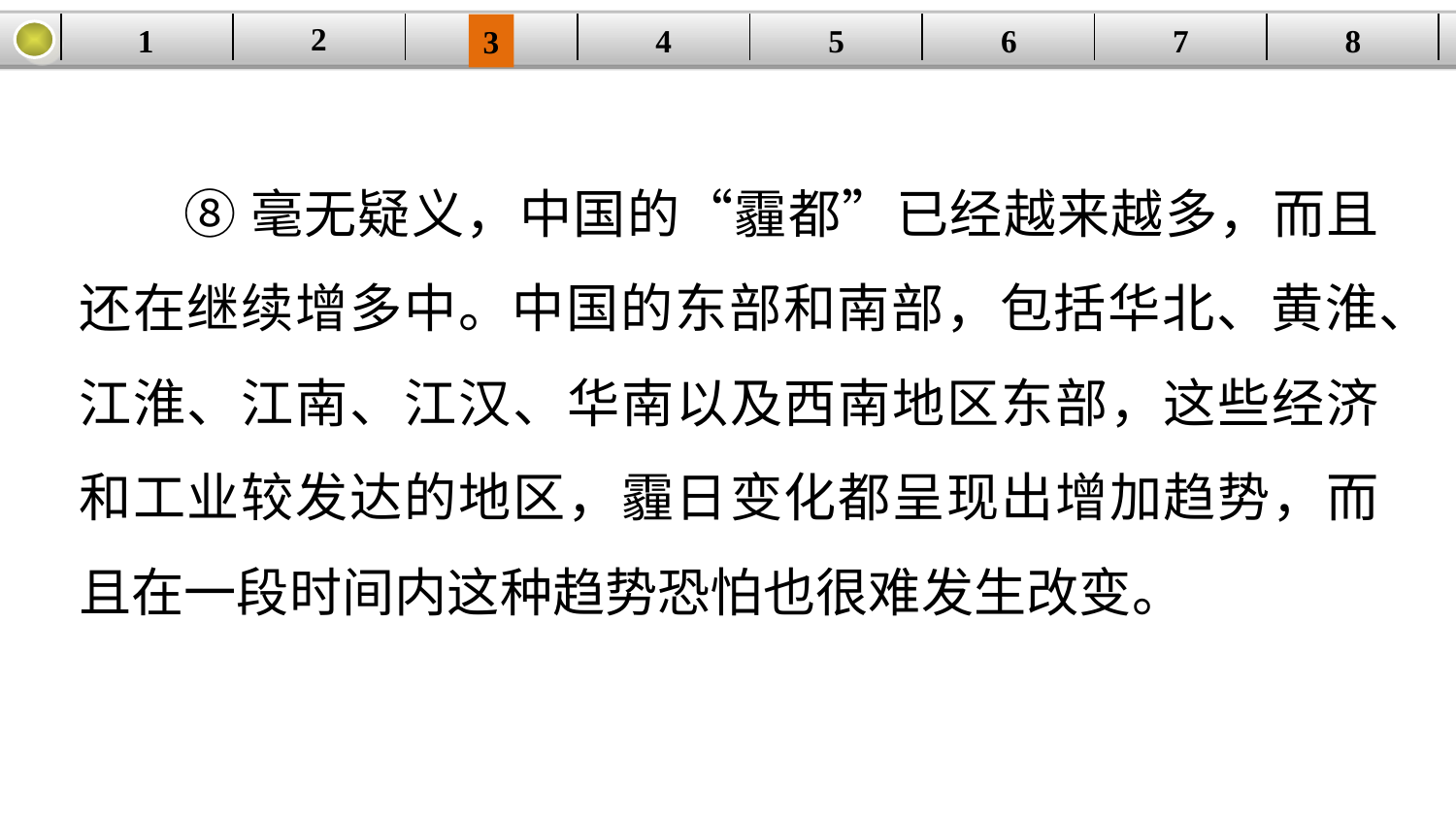

2
1
8
7
6
|  |  |  |  |  |  |  |  |
| --- | --- | --- | --- | --- | --- | --- | --- |
5
4
3

⑧毫无疑义，中国的“霾都”已经越来越多，而且还在继续增多中。中国的东部和南部，包括华北、黄淮、江淮、江南、江汉、华南以及西南地区东部，这些经济和工业较发达的地区，霾日变化都呈现出增加趋势，而且在一段时间内这种趋势恐怕也很难发生改变。